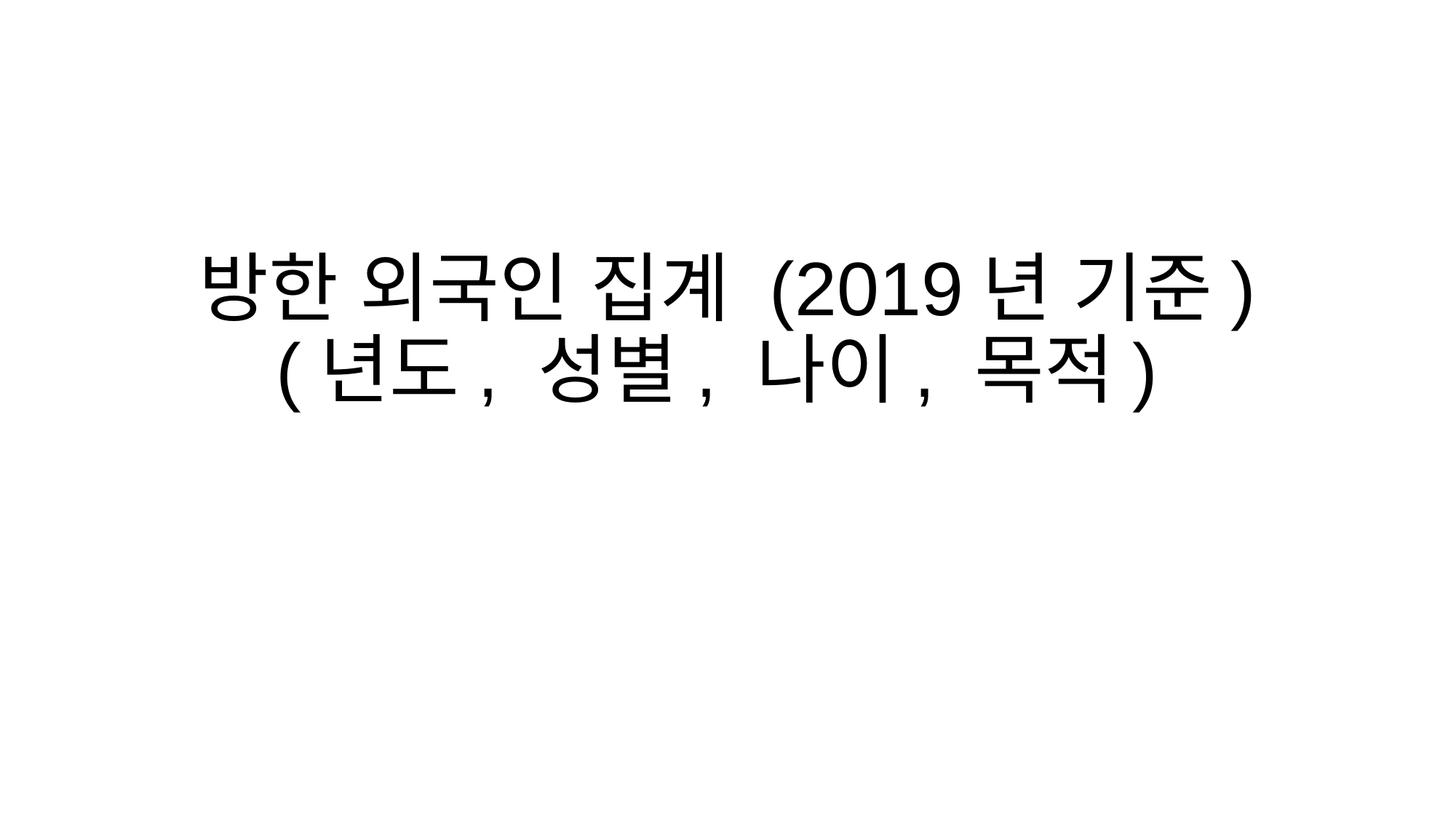

# 방한 외국인 집계 (2019년 기준) (년도, 성별, 나이, 목적)